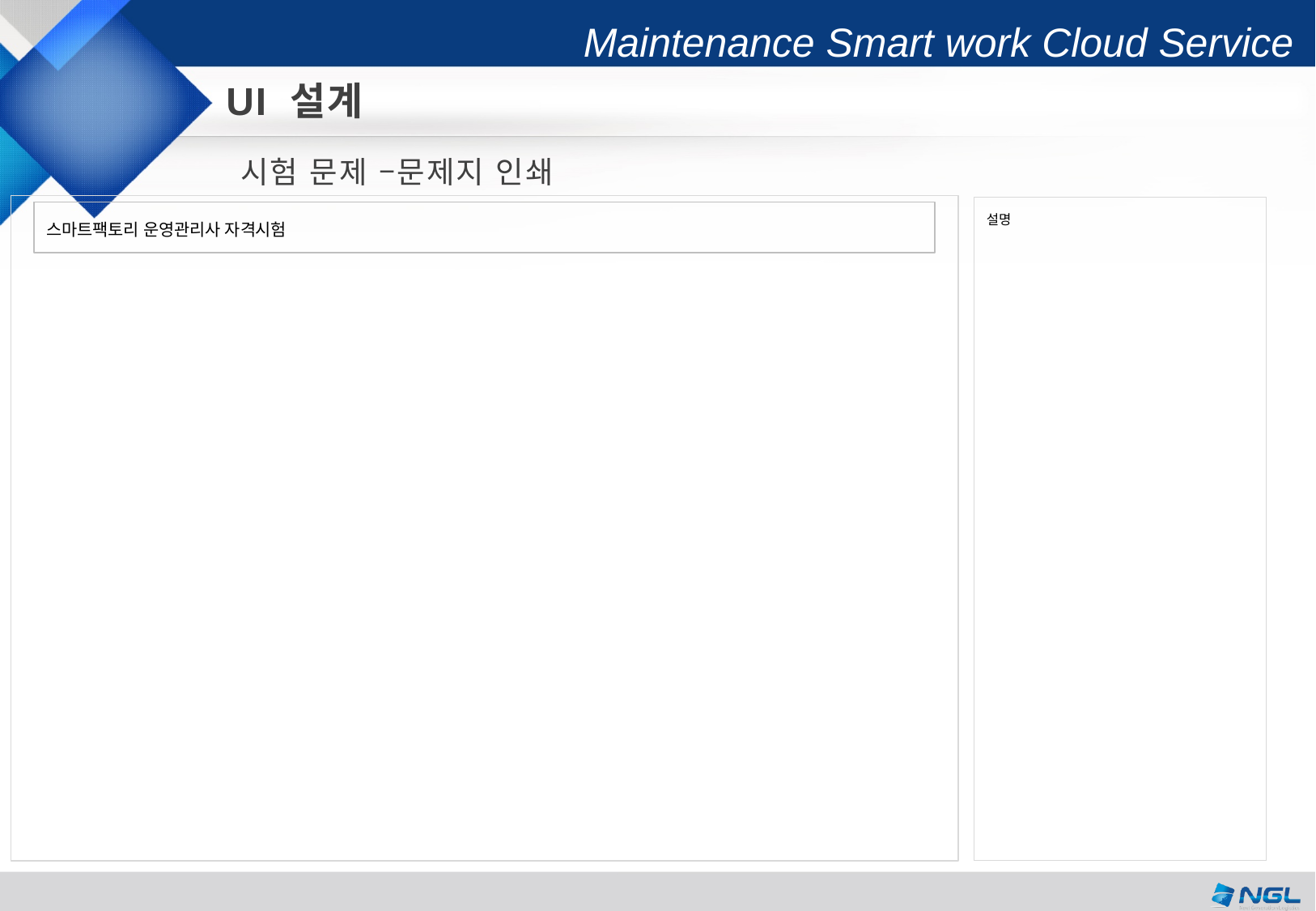

UI 설계
시험 문제 –문제지 인쇄

설명

스마트팩토리 운영관리사 자격시험